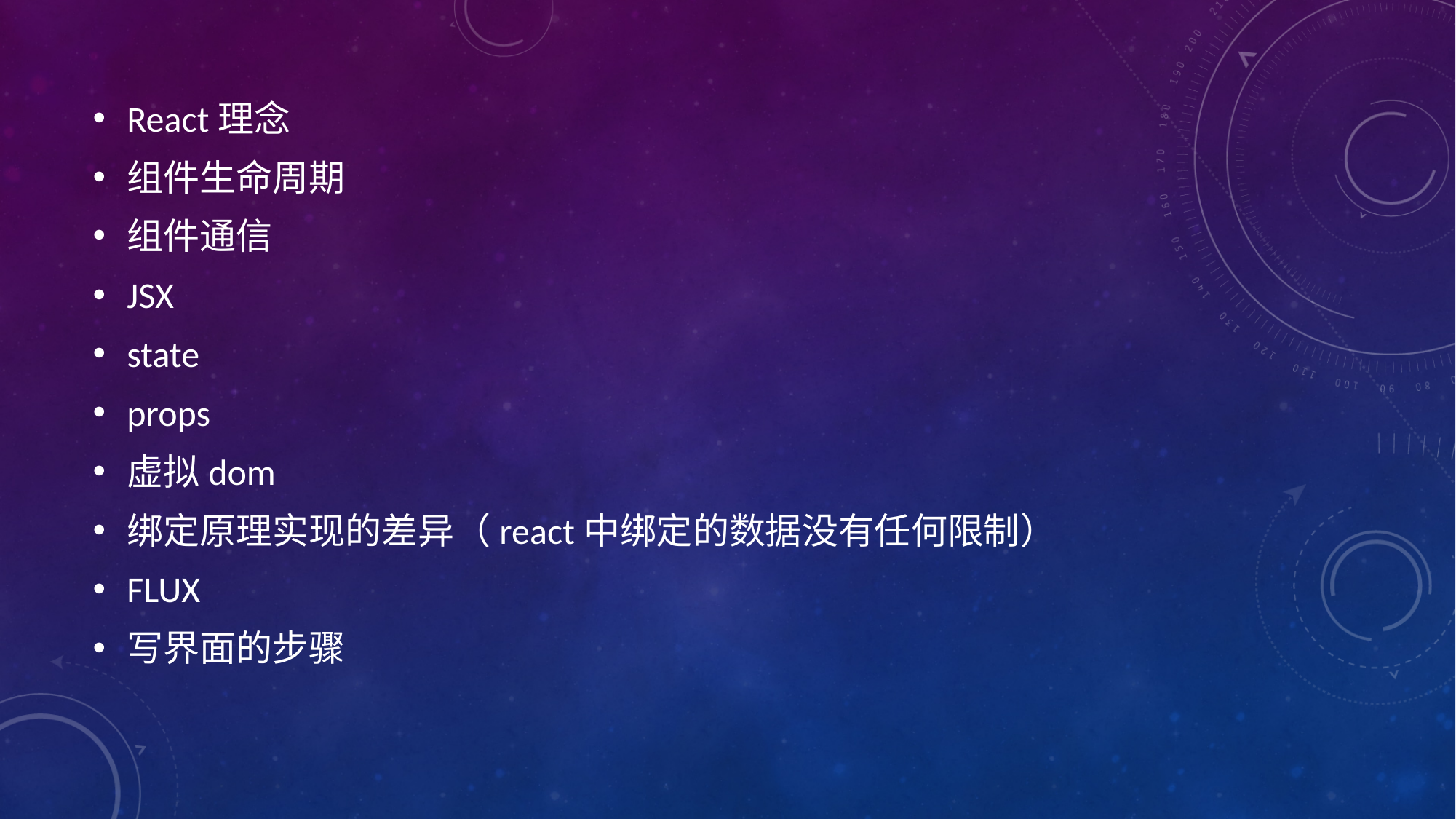

React理念
组件生命周期
组件通信
JSX
state
props
虚拟dom
绑定原理实现的差异（react中绑定的数据没有任何限制）
FLUX
写界面的步骤